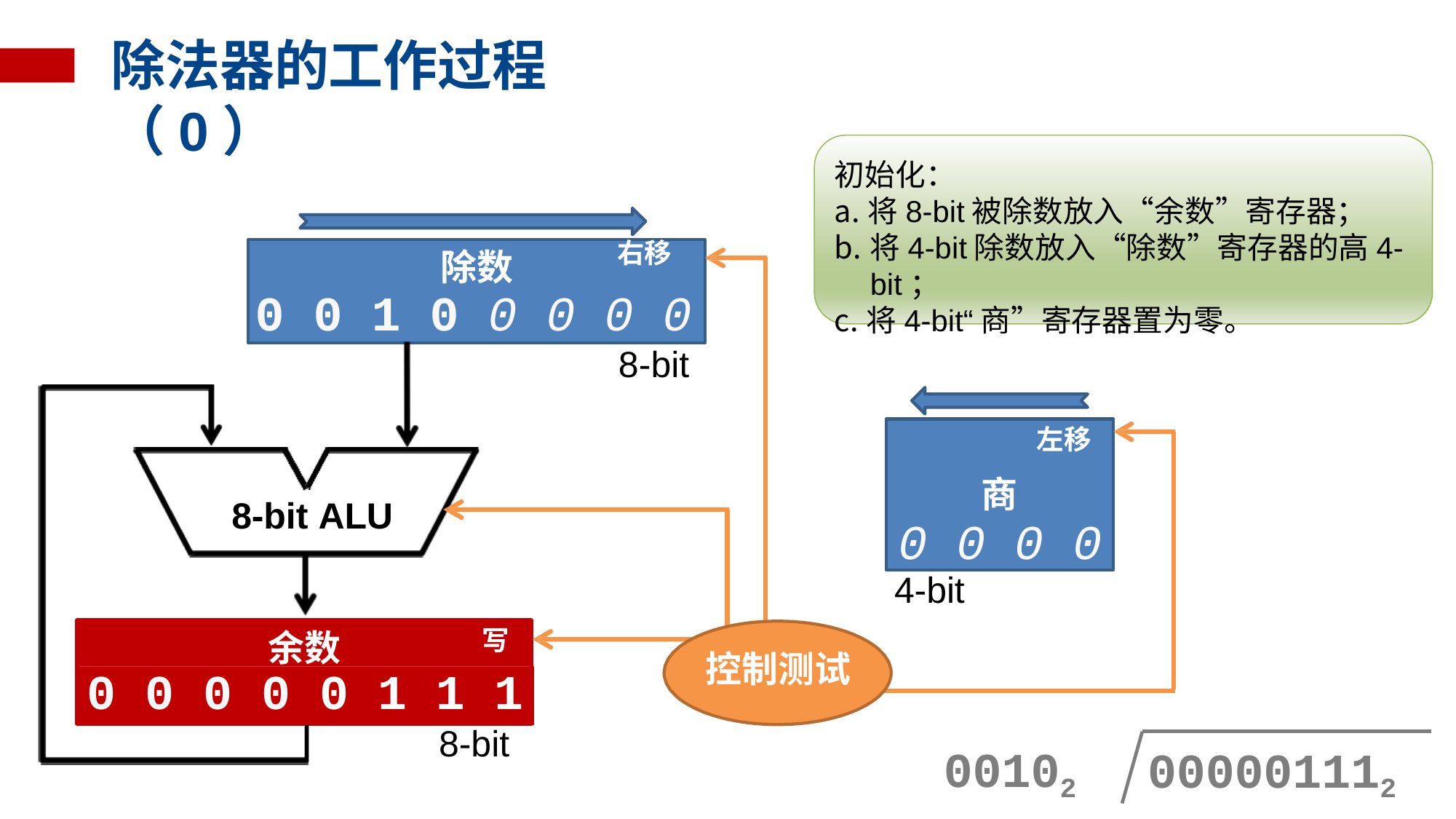

# 除法器的工作过程（0）

初始化：
将8-bit被除数放入“余数”寄存器；
将4-bit除数放入“除数”寄存器的高4-bit；
将4-bit“商”寄存器置为零。

右移

除数

0 0 1 0 0 0 0 0
8-bit

左移

商
8-bit ALU

0 0 0 0

4-bit

写
余数

控制测试
0 0 0 0 0 1 1 1

8-bit

00102
000001112